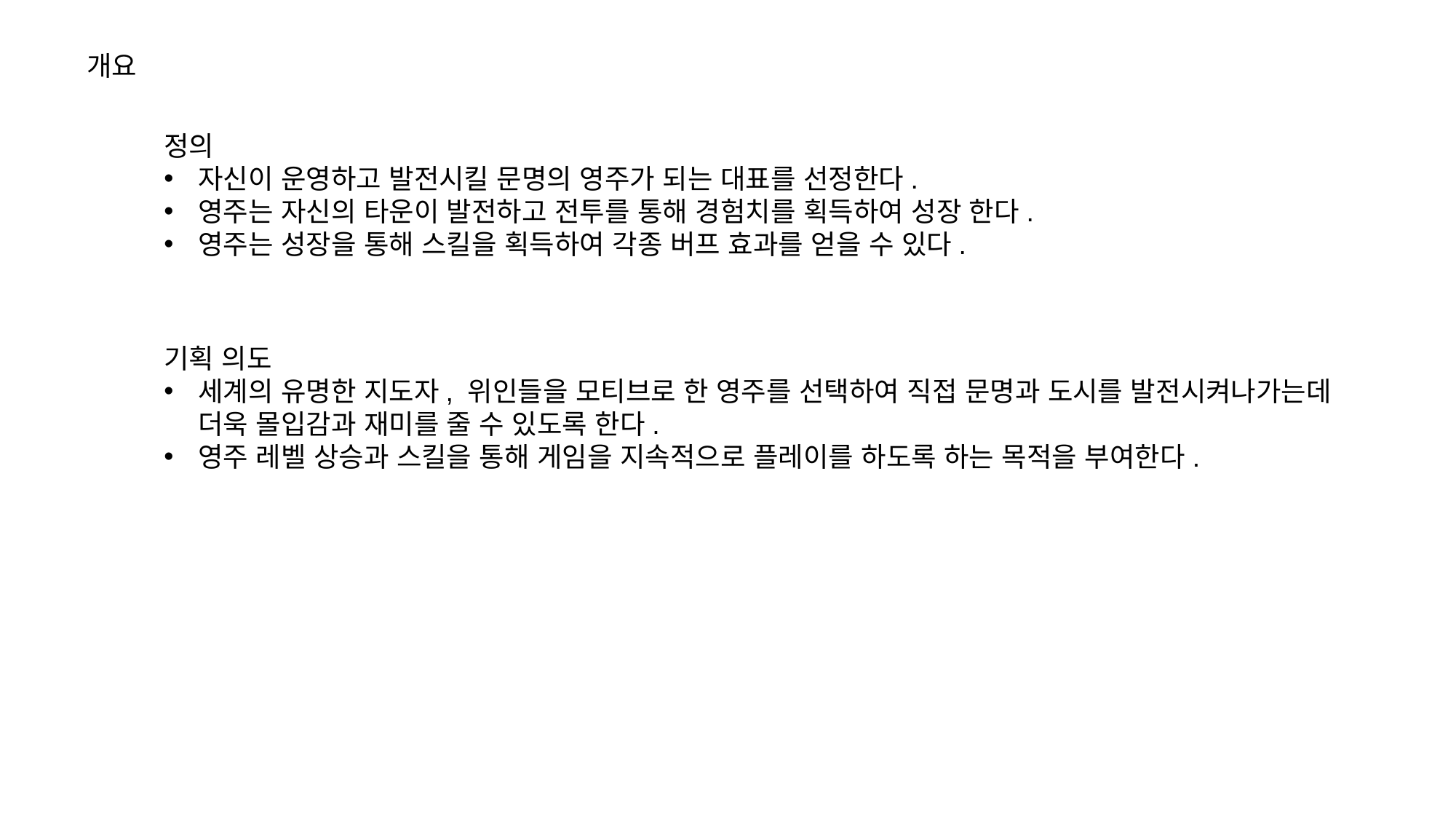

개요
정의
자신이 운영하고 발전시킬 문명의 영주가 되는 대표를 선정한다.
영주는 자신의 타운이 발전하고 전투를 통해 경험치를 획득하여 성장 한다.
영주는 성장을 통해 스킬을 획득하여 각종 버프 효과를 얻을 수 있다.
기획 의도
세계의 유명한 지도자, 위인들을 모티브로 한 영주를 선택하여 직접 문명과 도시를 발전시켜나가는데 더욱 몰입감과 재미를 줄 수 있도록 한다.
영주 레벨 상승과 스킬을 통해 게임을 지속적으로 플레이를 하도록 하는 목적을 부여한다.